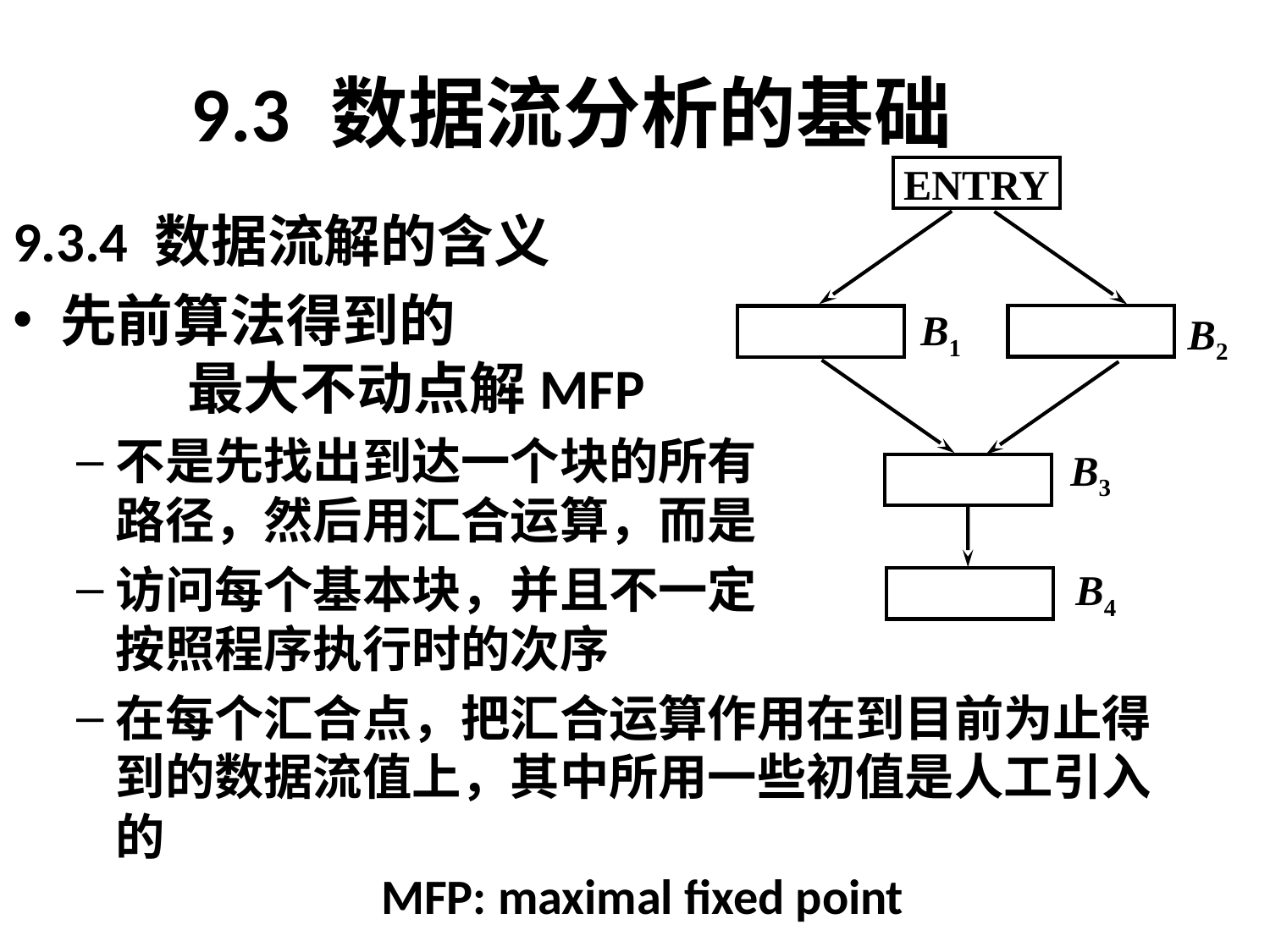

9.3 数据流分析的基础
ENTRY

B2
B1

B3

B4

9.3.4 数据流解的含义
先前算法得到的
		最大不动点解MFP
不是先找出到达一个块的所有
	路径，然后用汇合运算，而是
访问每个基本块，并且不一定
	按照程序执行时的次序
在每个汇合点，把汇合运算作用在到目前为止得到的数据流值上，其中所用一些初值是人工引入的
			 MFP: maximal fixed point